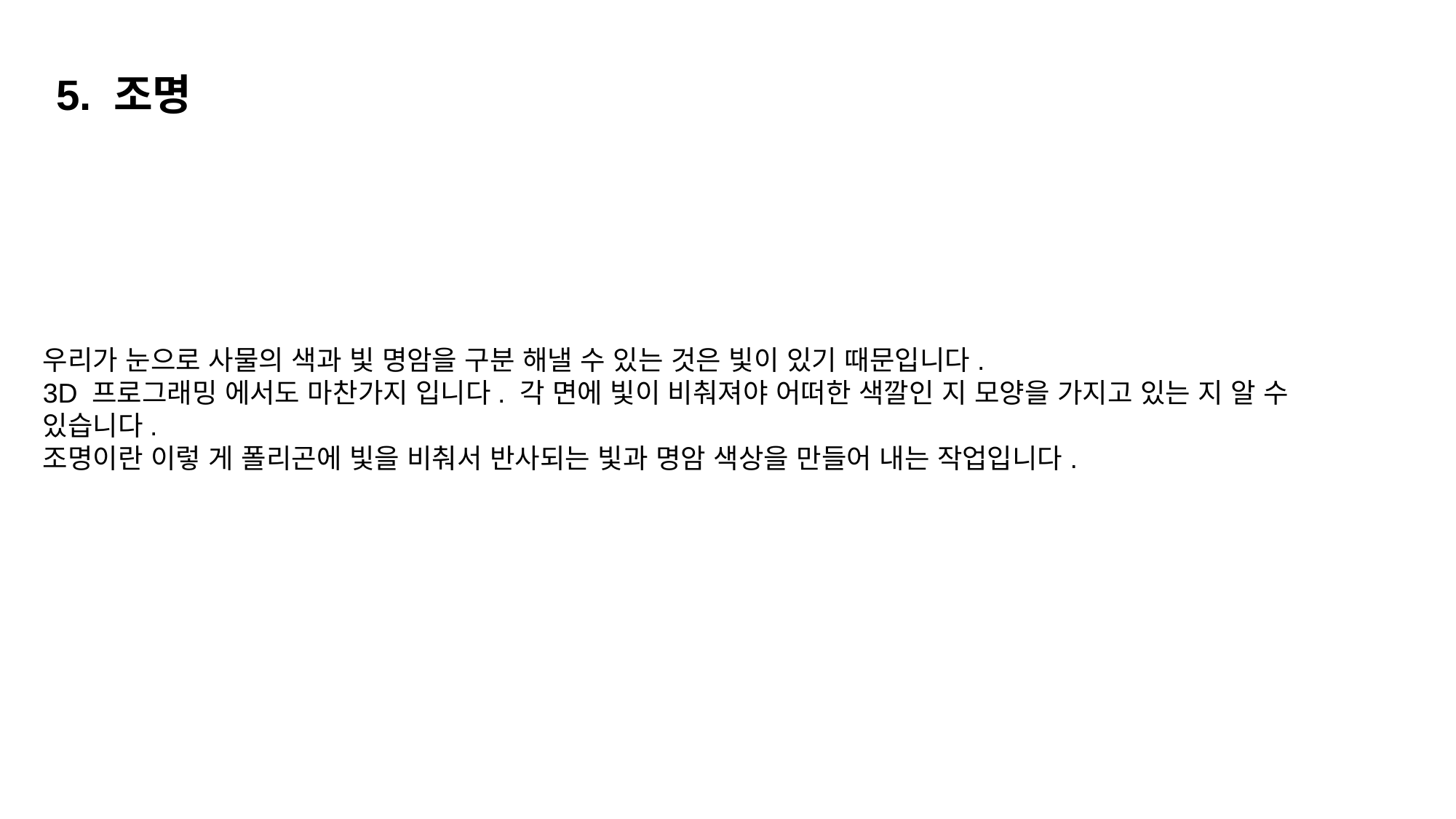

5. 조명
우리가 눈으로 사물의 색과 빛 명암을 구분 해낼 수 있는 것은 빛이 있기 때문입니다.
3D 프로그래밍 에서도 마찬가지 입니다. 각 면에 빛이 비춰져야 어떠한 색깔인 지 모양을 가지고 있는 지 알 수
있습니다.
조명이란 이렇 게 폴리곤에 빛을 비춰서 반사되는 빛과 명암 색상을 만들어 내는 작업입니다.